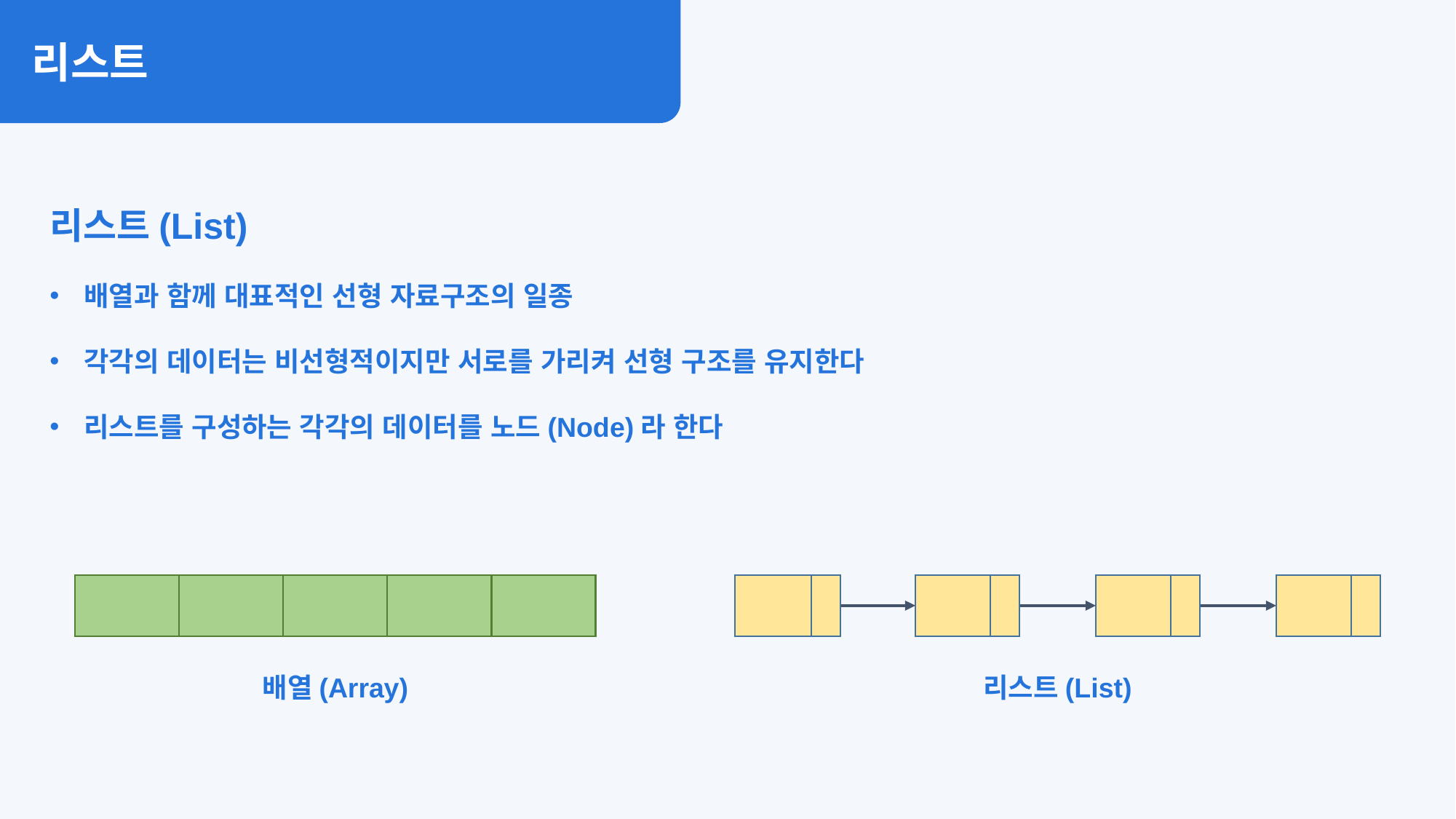

리스트
리스트(List)
배열과 함께 대표적인 선형 자료구조의 일종
각각의 데이터는 비선형적이지만 서로를 가리켜 선형 구조를 유지한다
리스트를 구성하는 각각의 데이터를 노드(Node)라 한다

배열(Array)
리스트(List)